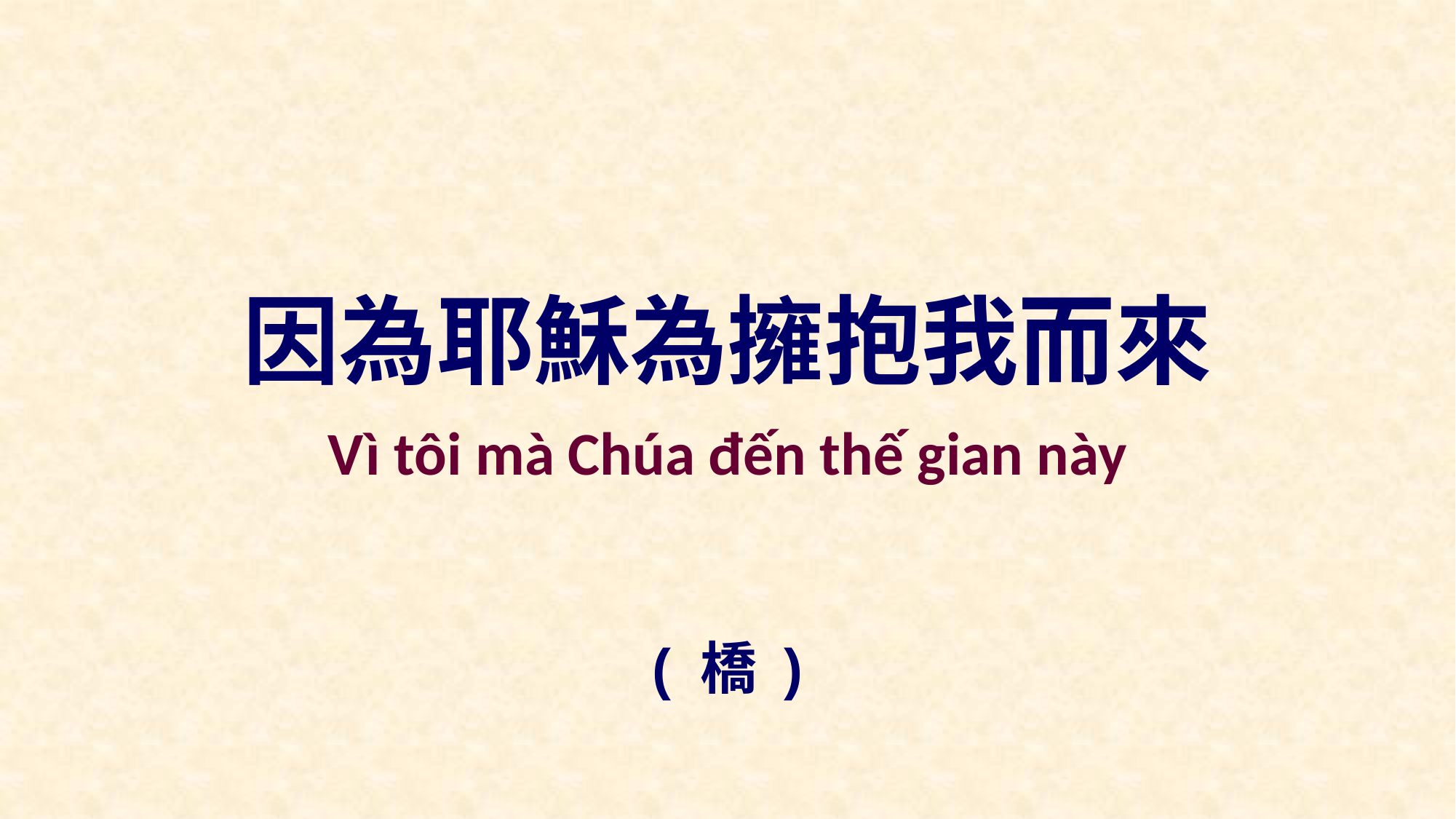

因為耶穌為擁抱我而來
Vì tôi mà Chúa đến thế gian này
( 橋 )